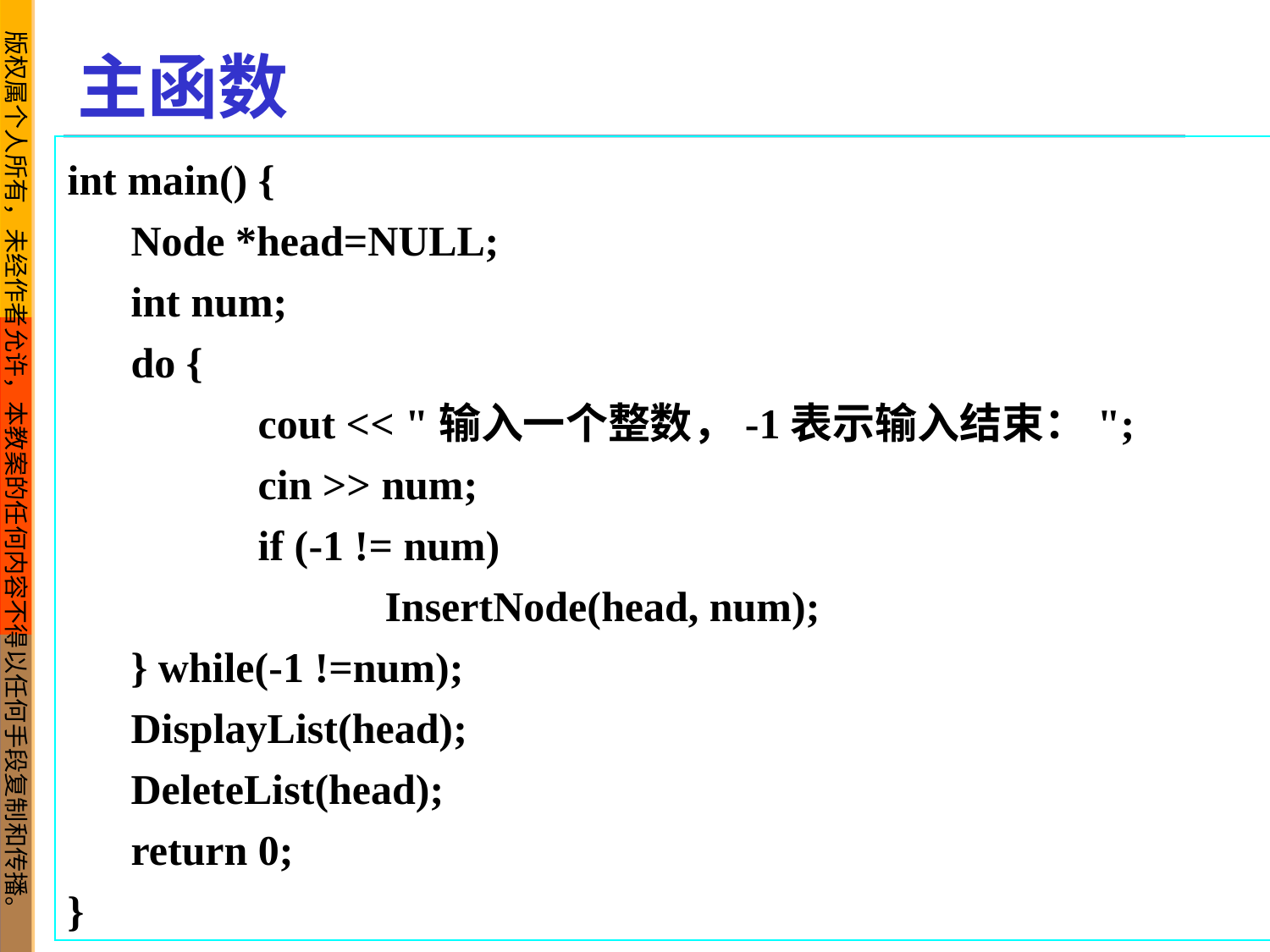

主函数
int main() {
	Node *head=NULL;
	int num;
	do {
		cout << "输入一个整数，-1表示输入结束：";
		cin >> num;
		if (-1 != num)
			InsertNode(head, num);
	} while(-1 !=num);
	DisplayList(head);
	DeleteList(head);
	return 0;
}